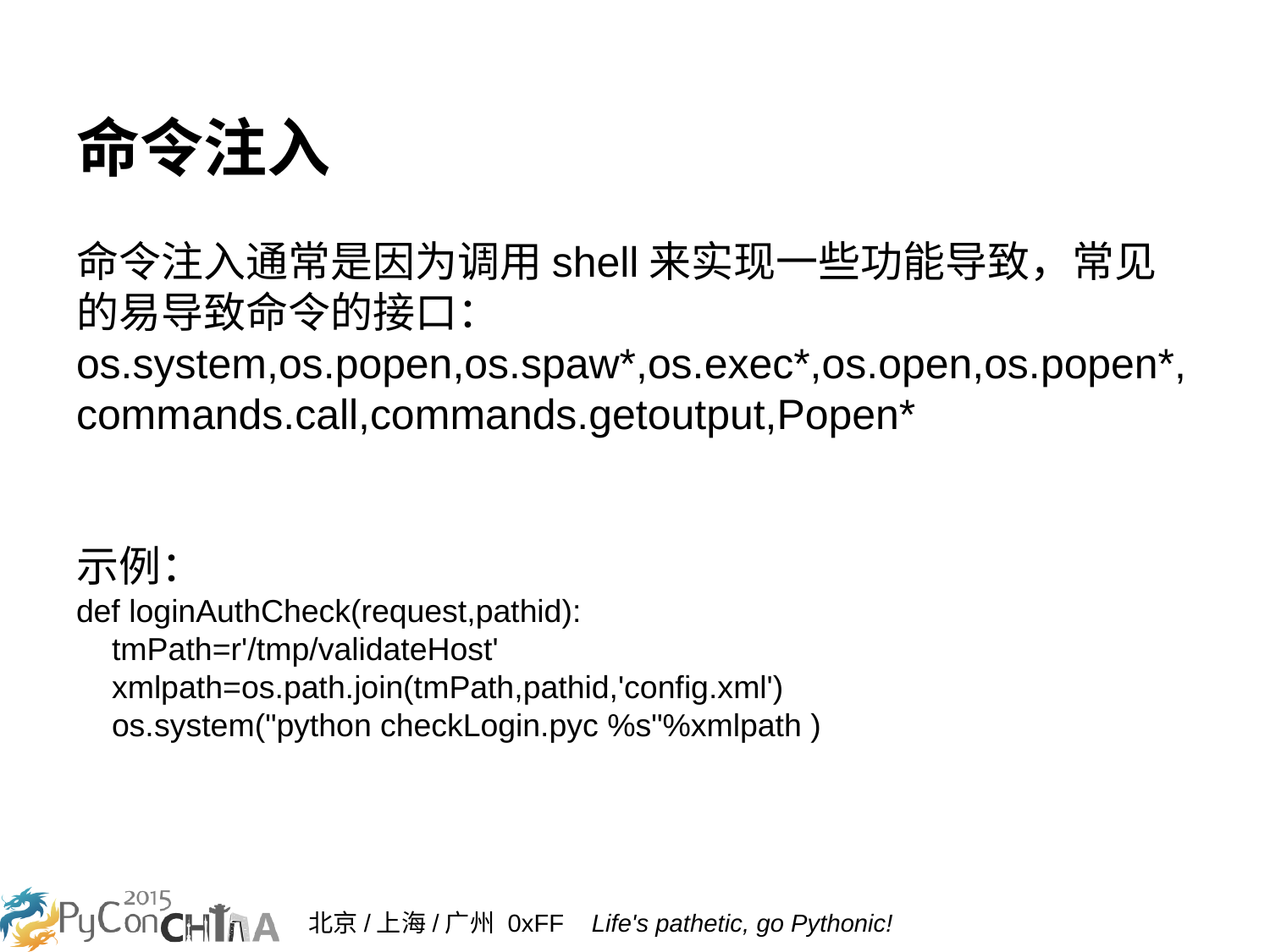

# 命令注入
命令注入通常是因为调用shell来实现一些功能导致，常见的易导致命令的接口：os.system,os.popen,os.spaw*,os.exec*,os.open,os.popen*,commands.call,commands.getoutput,Popen*

示例：
def loginAuthCheck(request,pathid):
    tmPath=r'/tmp/validateHost'
    xmlpath=os.path.join(tmPath,pathid,'config.xml')
    os.system("python checkLogin.pyc %s"%xmlpath )